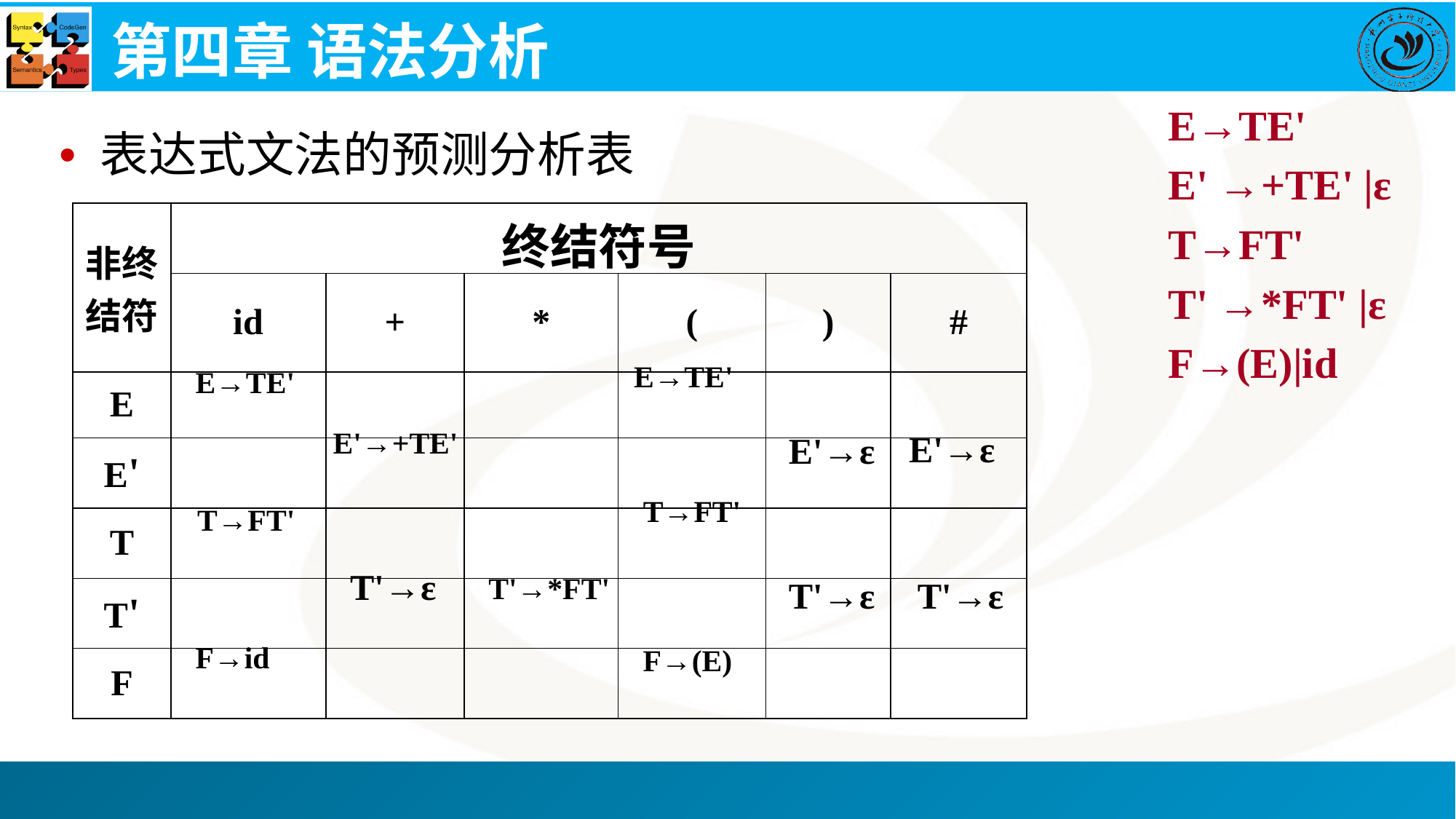

# 第四章 语法分析
E→TE'
E' →+TE' |ε
T→FT'
T' →*FT' |ε
F→(E)|id
表达式文法的预测分析表
| 非终结符 | 终结符号 |  |  |  |  |  |
| --- | --- | --- | --- | --- | --- | --- |
|  | id | + | \* | ( | ) | # |
| E |  |  |  |  |  |  |
| E' |  |  |  |  |  |  |
| T |  |  |  |  |  |  |
| T' |  |  |  |  |  |  |
| F |  |  |  |  |  |  |
E→TE'
E→TE'
E'→+TE'
E'→ε
E'→ε
T→FT'
T→FT'
T'→ε
T'→*FT'
T'→ε
T'→ε
F→id
F→(E)
19